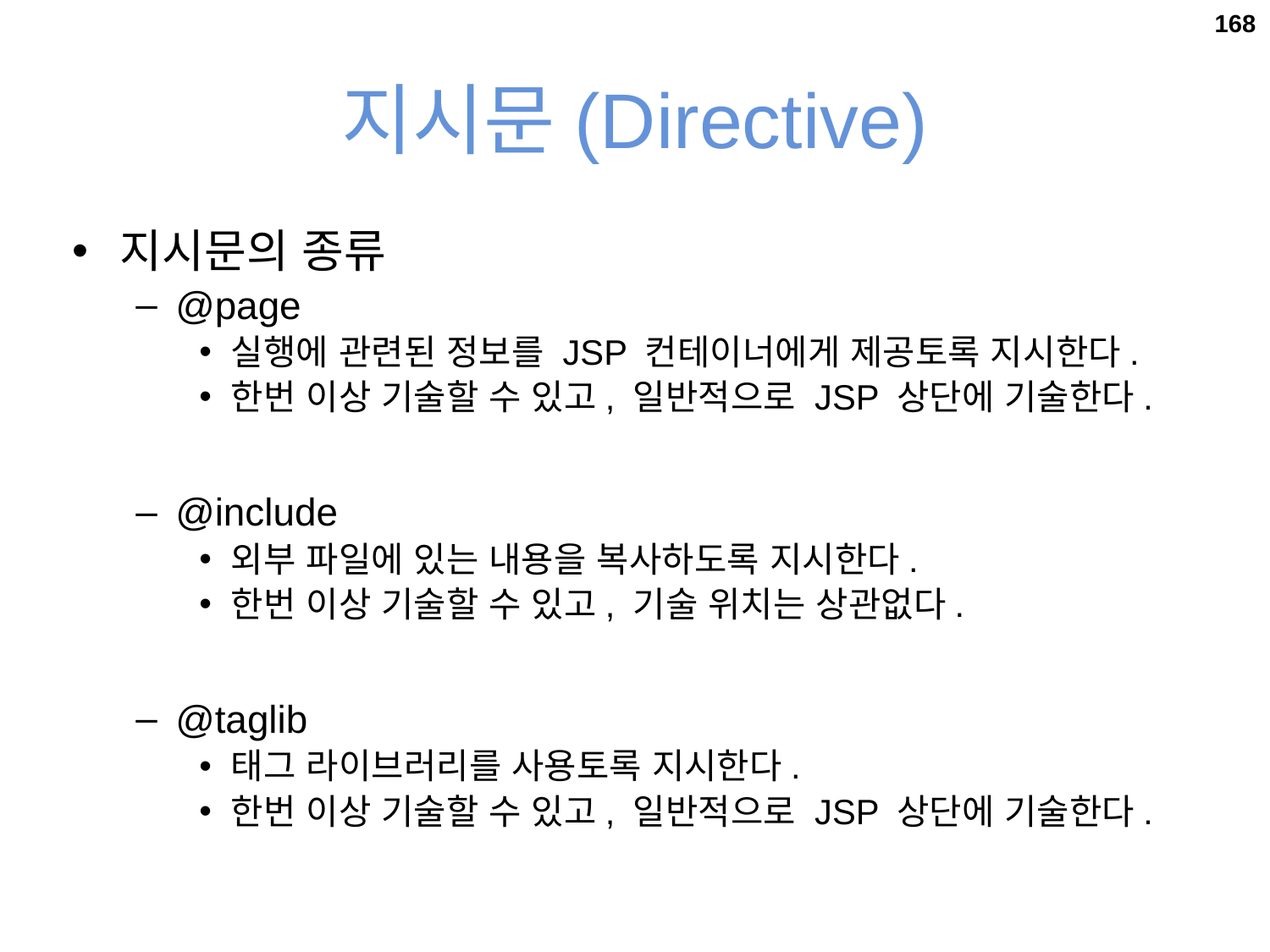

168
# 지시문(Directive)
지시문의 종류
@page
실행에 관련된 정보를 JSP 컨테이너에게 제공토록 지시한다.
한번 이상 기술할 수 있고, 일반적으로 JSP 상단에 기술한다.

@include
외부 파일에 있는 내용을 복사하도록 지시한다.
한번 이상 기술할 수 있고, 기술 위치는 상관없다.

@taglib
태그 라이브러리를 사용토록 지시한다.
한번 이상 기술할 수 있고, 일반적으로 JSP 상단에 기술한다.